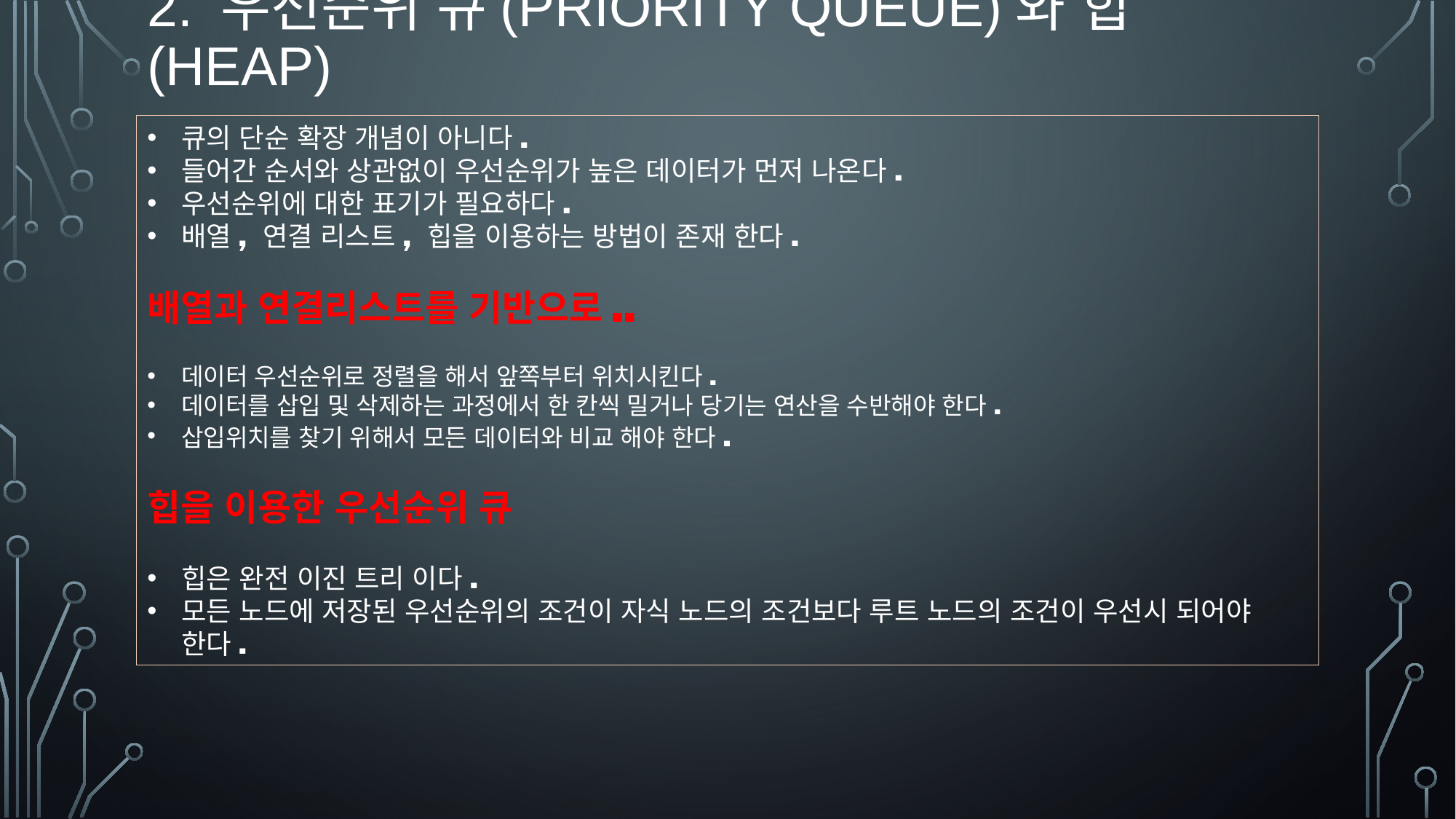

# 2. 우선순위 큐(priority queue)와 힙(heap)
큐의 단순 확장 개념이 아니다.
들어간 순서와 상관없이 우선순위가 높은 데이터가 먼저 나온다.
우선순위에 대한 표기가 필요하다.
배열, 연결 리스트, 힙을 이용하는 방법이 존재 한다.

배열과 연결리스트를 기반으로..

데이터 우선순위로 정렬을 해서 앞쪽부터 위치시킨다.
데이터를 삽입 및 삭제하는 과정에서 한 칸씩 밀거나 당기는 연산을 수반해야 한다.
삽입위치를 찾기 위해서 모든 데이터와 비교 해야 한다.

힙을 이용한 우선순위 큐

힙은 완전 이진 트리 이다.
모든 노드에 저장된 우선순위의 조건이 자식 노드의 조건보다 루트 노드의 조건이 우선시 되어야 한다.